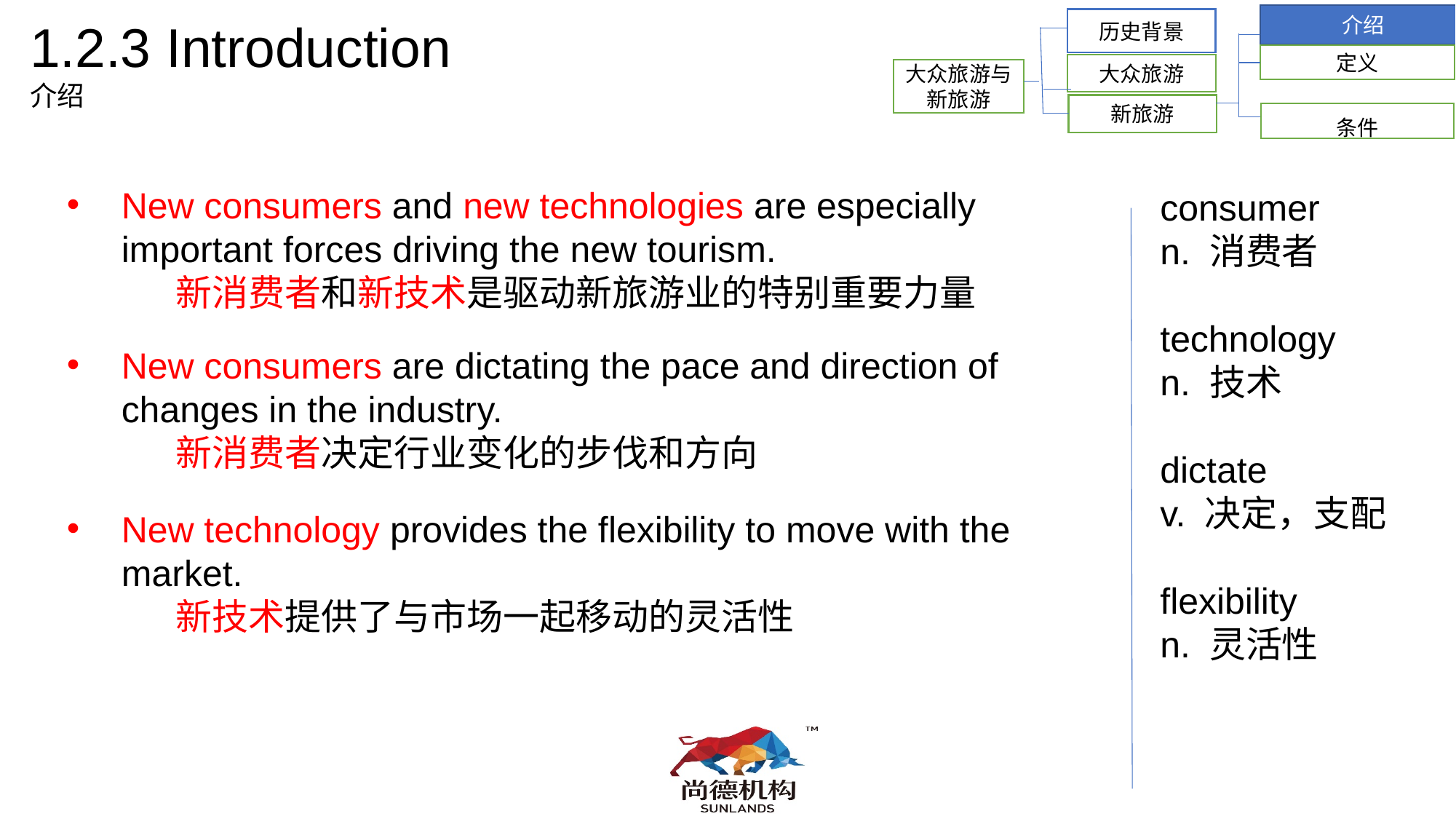

介绍
1.2.3 Introduction
介绍
历史背景
定义
大众旅游
大众旅游与新旅游
新旅游
条件
New consumers and new technologies are especially important forces driving the new tourism.
	新消费者和新技术是驱动新旅游业的特别重要力量

New consumers are dictating the pace and direction of changes in the industry.
	新消费者决定行业变化的步伐和方向

New technology provides the flexibility to move with the market.
	新技术提供了与市场一起移动的灵活性
 consumer
 n. 消费者

 technology
 n. 技术

 dictate
 v. 决定，支配

 flexibility
 n. 灵活性